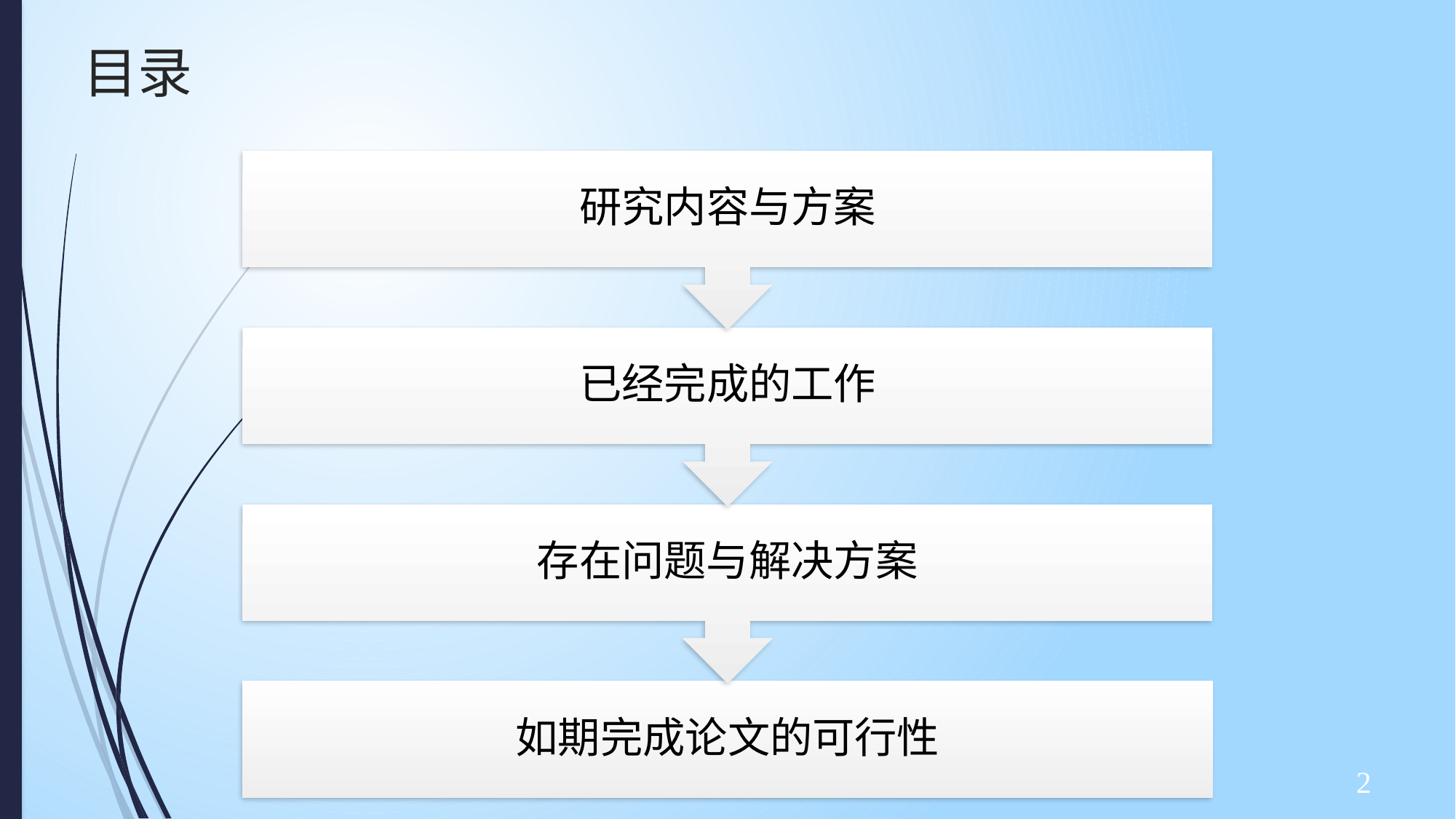

# 目录
如期完成论文的可行性
存在问题与解决方案
已经完成的工作
研究内容与方案
2